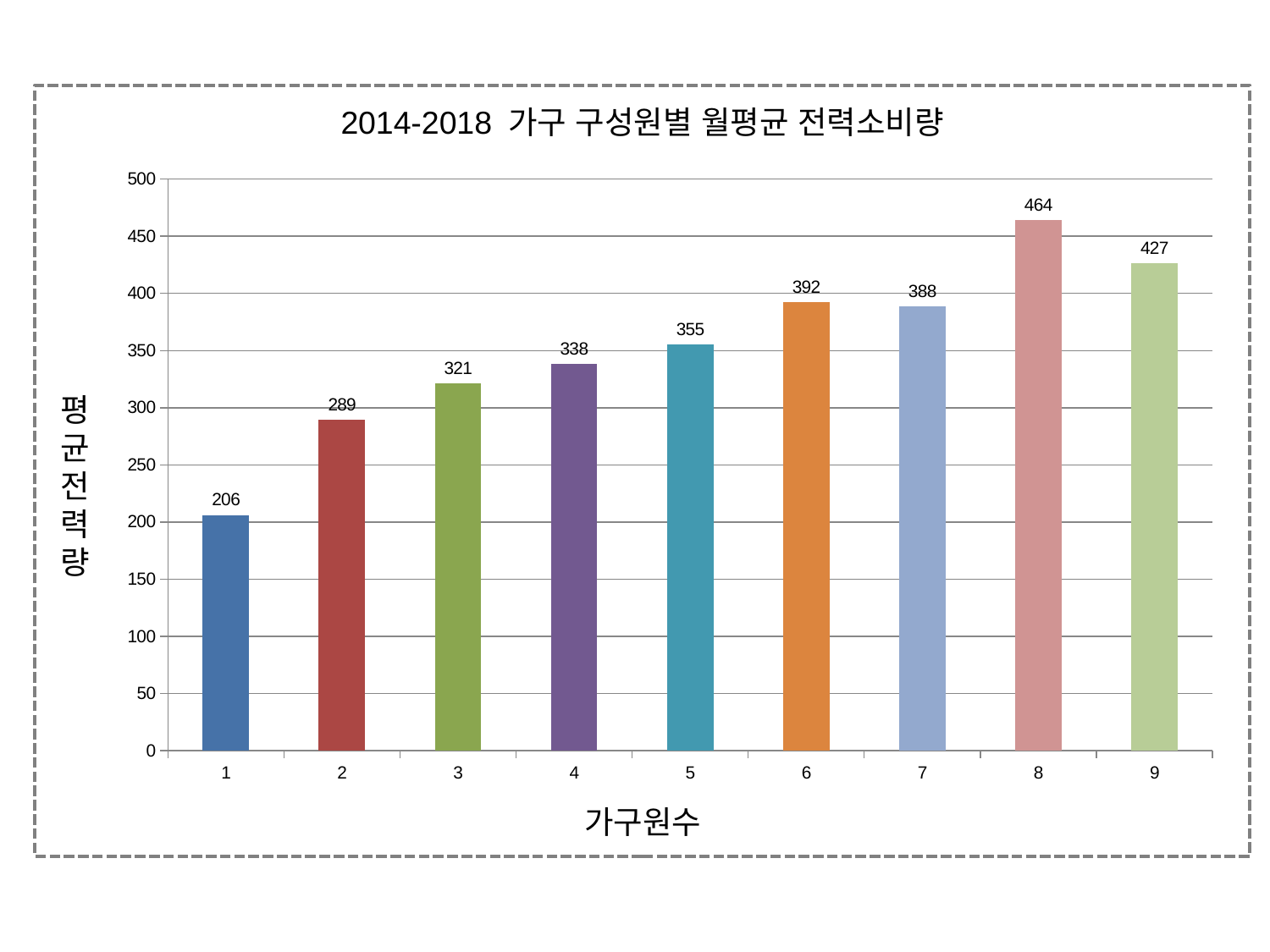

평
균
전
력
량
2014-2018 가구 구성원별 월평균 전력소비량

### Chart

| Category |  |
|---|---|
가구원수